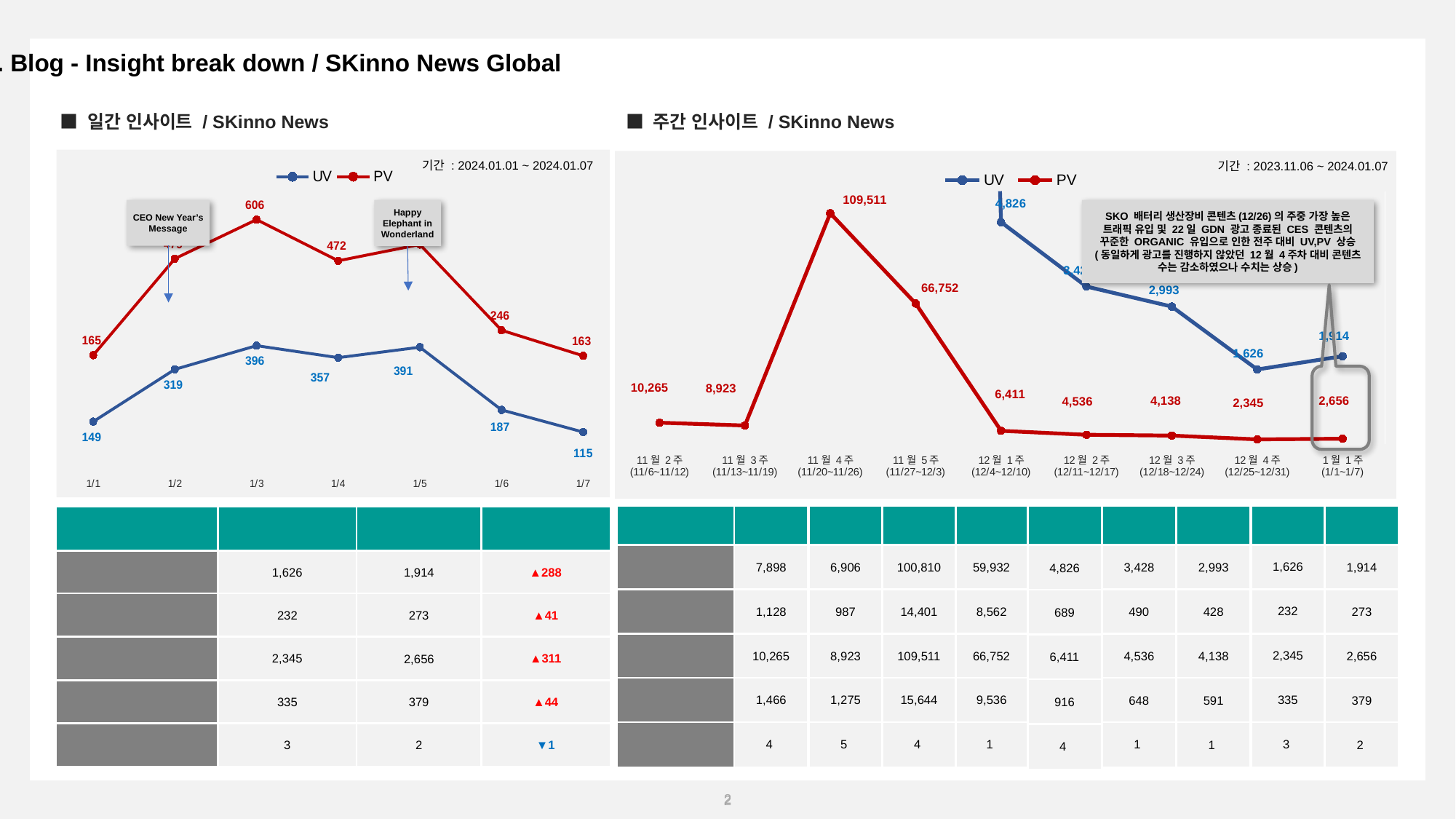

1-1. Blog - Insight break down / SKinno News Global
■ 일간 인사이트 / SKinno News
■ 주간 인사이트 / SKinno News

### Chart

| Category |  |  |
|---|---|---|
| 45292 | 149.0 | 165.0 |
| 45293 | 319.0 | 479.0 |
| 45294 | 396.0 | 606.0 |
| 45295 | 357.0 | 472.0 |
| 45296 | 391.0 | 525.0 |
| 45297 | 187.0 | 246.0 |
| 45298 | 115.0 | 163.0 |

### Chart

| Category |  |  |
|---|---|---|
| 11월 2주
(11/6~11/12) | 7898.0 | 10265.0 |
| 11월 3주
(11/13~11/19) | 6906.0 | 8923.0 |
| 11월 4주
(11/20~11/26) | 100810.0 | 109511.0 |
| 11월 5주
(11/27~12/3) | 59932.0 | 66752.0 |
| 12월 1주
(12/4~12/10) | 4826.0 | 6411.0 |
| 12월 2주
(12/11~12/17) | 3428.0 | 4536.0 |
| 12월 3주
(12/18~12/24) | 2993.0 | 4138.0 |
| 12월 4주
(12/25~12/31) | 1626.0 | 2345.0 |
| 1월 1주
(1/1~1/7) | 1914.0 | 2656.0 |
기간 : 2024.01.01 ~ 2024.01.07
기간 : 2023.11.06 ~ 2024.01.07
CEO New Year’s Message
Happy Elephant in Wonderland
SKO 배터리 생산장비 콘텐츠(12/26)의 주중 가장 높은 트래픽 유입 및 22일 GDN 광고 종료된 CES 콘텐츠의 꾸준한 ORGANIC 유입으로 인한 전주 대비 UV,PV 상승 (동일하게 광고를 진행하지 않았던 12월 4주차 대비 콘텐츠 수는 감소하였으나 수치는 상승)

| 날짜 |
| --- |
| 주간 총 방문자 수 |
| 일 방문자 수 |
| 주간 총 페이지뷰 |
| 일페이지뷰 |
| 콘텐츠 |
| 11월2주 |
| --- |
| 7,898 |
| 1,128 |
| 10,265 |
| 1,466 |
| 4 |
| 11월3주 |
| --- |
| 6,906 |
| 987 |
| 8,923 |
| 1,275 |
| 5 |
| 11월4주 |
| --- |
| 100,810 |
| 14,401 |
| 109,511 |
| 15,644 |
| 4 |
| 11월5주 |
| --- |
| 59,932 |
| 8,562 |
| 66,752 |
| 9,536 |
| 1 |
| 12월1주 |
| --- |
| 4,826 |
| 689 |
| 6,411 |
| 916 |
| 4 |
| 12월2주 |
| --- |
| 3,428 |
| 490 |
| 4,536 |
| 648 |
| 1 |
| 12월3주 |
| --- |
| 2,993 |
| 428 |
| 4,138 |
| 591 |
| 1 |
| 12월4주 |
| --- |
| 1,626 |
| 232 |
| 2,345 |
| 335 |
| 3 |
| 1월1주 |
| --- |
| 1,914 |
| 273 |
| 2,656 |
| 379 |
| 2 |
| 구분 | 전주 | 금주 | 증감 |
| --- | --- | --- | --- |
| 주간 총 방문자 수 | 1,626 | 1,914 | ▲288 |
| 일 방문자 수 | 232 | 273 | ▲41 |
| 주간 총 페이지뷰 | 2,345 | 2,656 | ▲311 |
| 일페이지뷰 | 335 | 379 | ▲44 |
| 콘텐츠 | 3 | 2 | ▼1 |